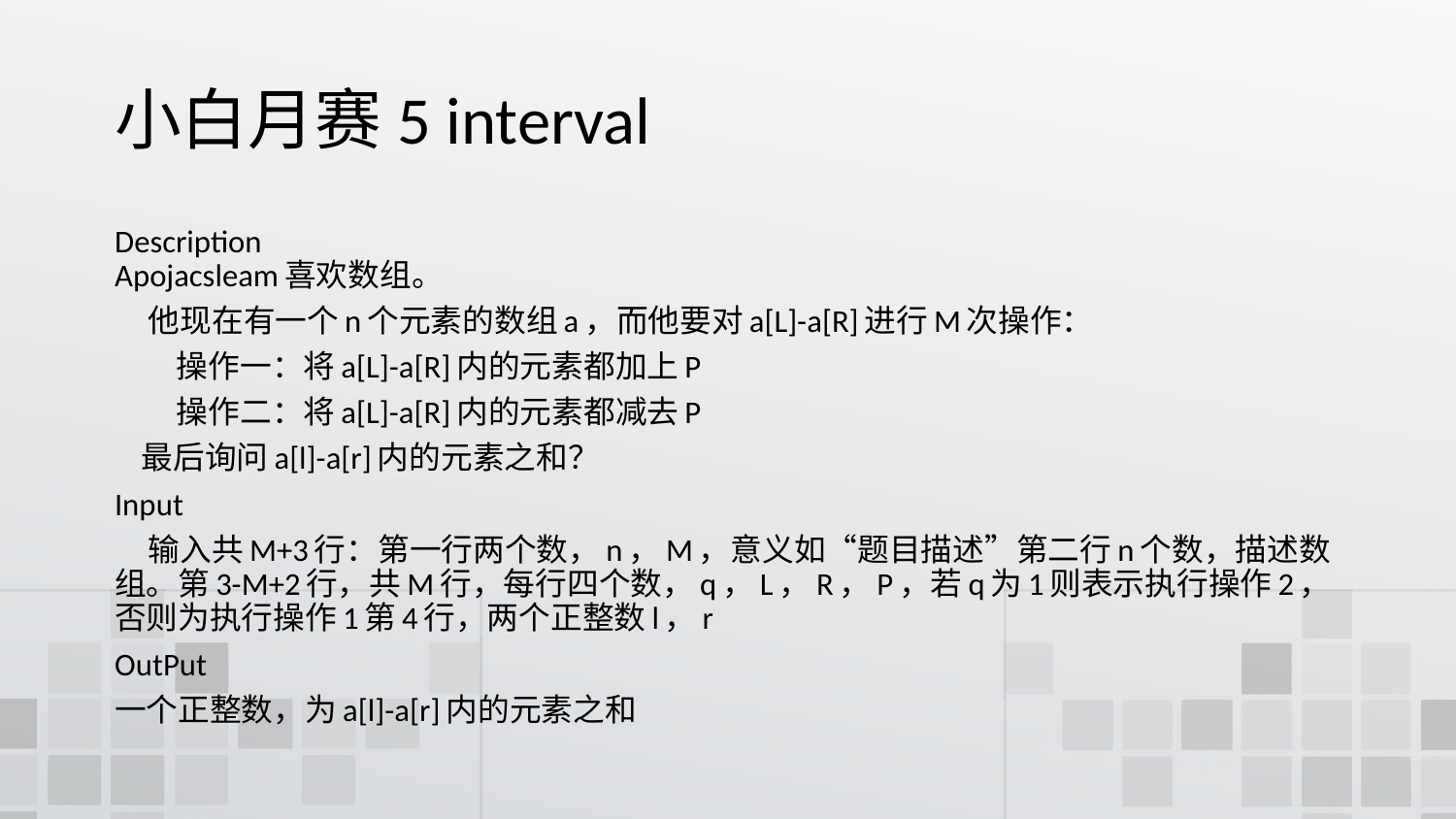

# 小白月赛5 interval
Description
Apojacsleam喜欢数组。
    他现在有一个n个元素的数组a，而他要对a[L]-a[R]进行M次操作：
        操作一：将a[L]-a[R]内的元素都加上P
        操作二：将a[L]-a[R]内的元素都减去P
   最后询问a[l]-a[r]内的元素之和？
Input
    输入共M+3行：第一行两个数，n，M，意义如“题目描述”第二行n个数，描述数组。第3-M+2行，共M行，每行四个数，q，L，R，P，若q为1则表示执行操作2，否则为执行操作1第4行，两个正整数l，r
OutPut
一个正整数，为a[l]-a[r]内的元素之和